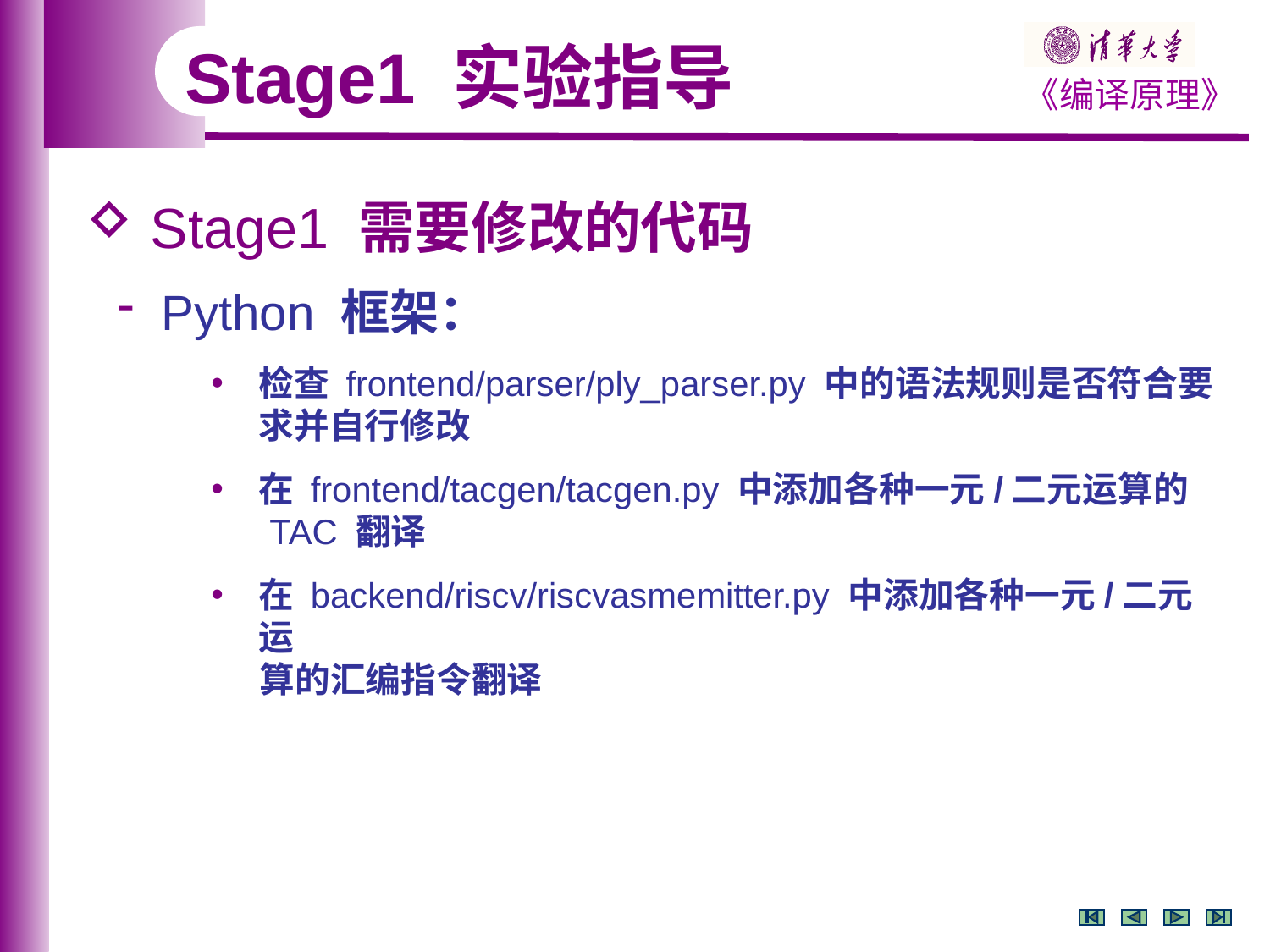

Stage1 实验指导
 Stage1 需要修改的代码

 Python 框架：

检查 frontend/parser/ply_parser.py 中的语法规则是否符合要求并自行修改

在 frontend/tacgen/tacgen.py 中添加各种一元/二元运算的
      TAC 翻译

在 backend/riscv/riscvasmemitter.py 中添加各种一元/二元运
     算的汇编指令翻译